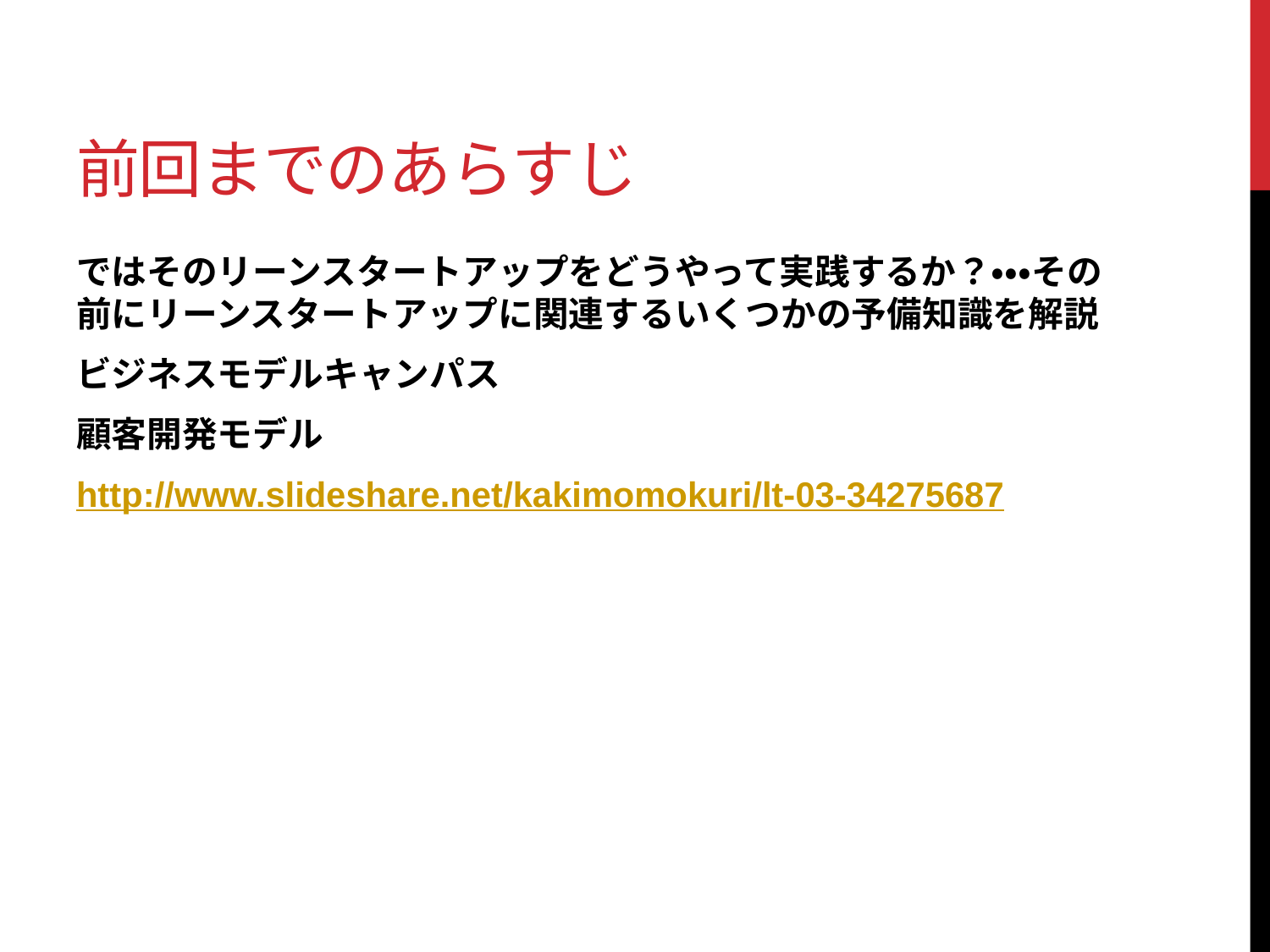

# 前回までのあらすじ
ではそのリーンスタートアップをどうやって実践するか？・・・その前にリーンスタートアップに関連するいくつかの予備知識を解説
ビジネスモデルキャンパス
顧客開発モデル
http://www.slideshare.net/kakimomokuri/lt-03-34275687